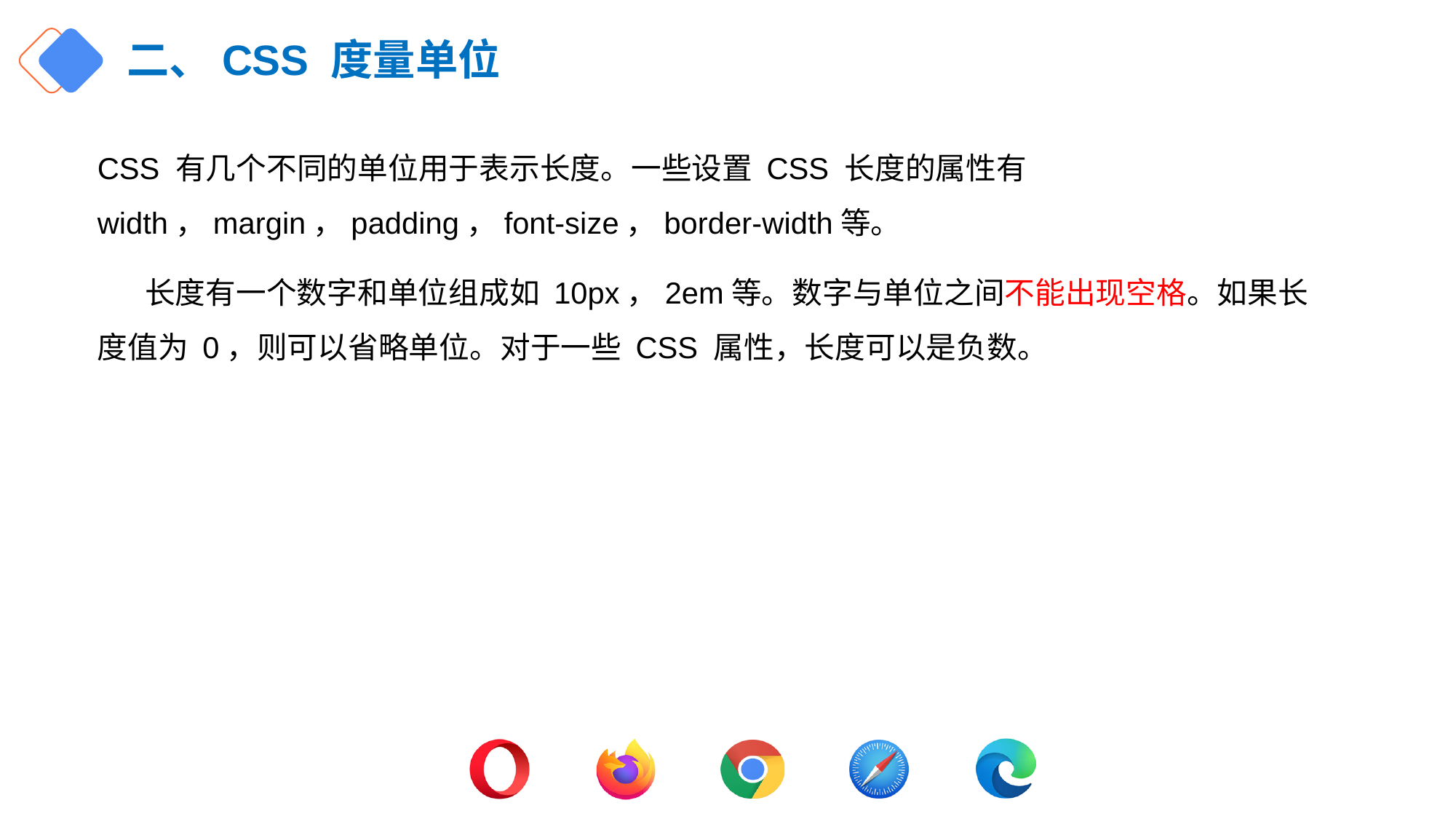

# 二、CSS 度量单位

CSS 有几个不同的单位用于表示长度。一些设置 CSS 长度的属性有 width，margin，padding，font-size，border-width等。
      长度有一个数字和单位组成如 10px，2em等。数字与单位之间不能出现空格。如果长度值为 0，则可以省略单位。对于一些 CSS 属性，长度可以是负数。